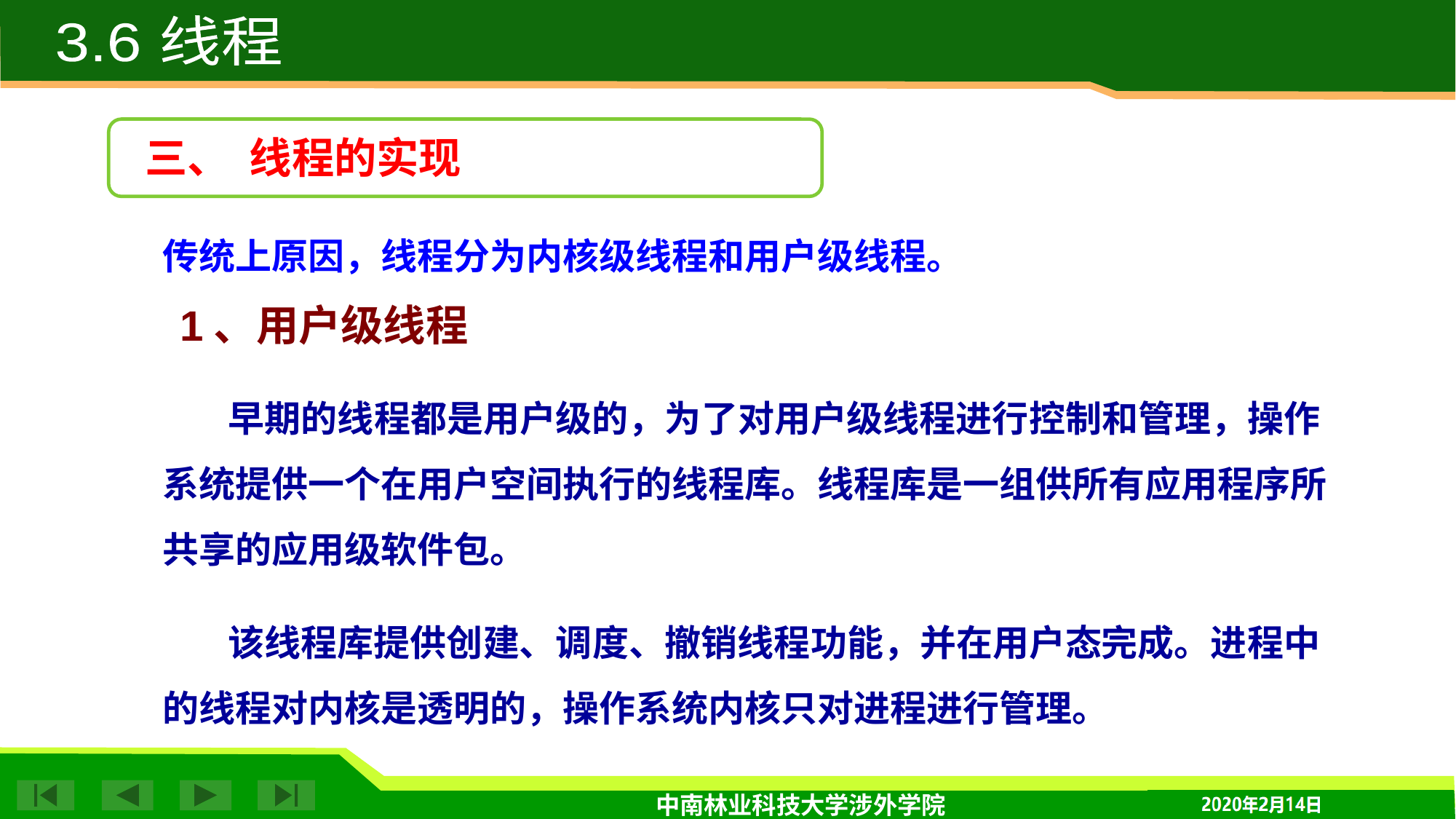

3.6 线程

三、  线程的实现
传统上原因，线程分为内核级线程和用户级线程。
 1、用户级线程
       早期的线程都是用户级的，为了对用户级线程进行控制和管理，操作系统提供一个在用户空间执行的线程库。线程库是一组供所有应用程序所共享的应用级软件包。
       该线程库提供创建、调度、撤销线程功能，并在用户态完成。进程中的线程对内核是透明的，操作系统内核只对进程进行管理。